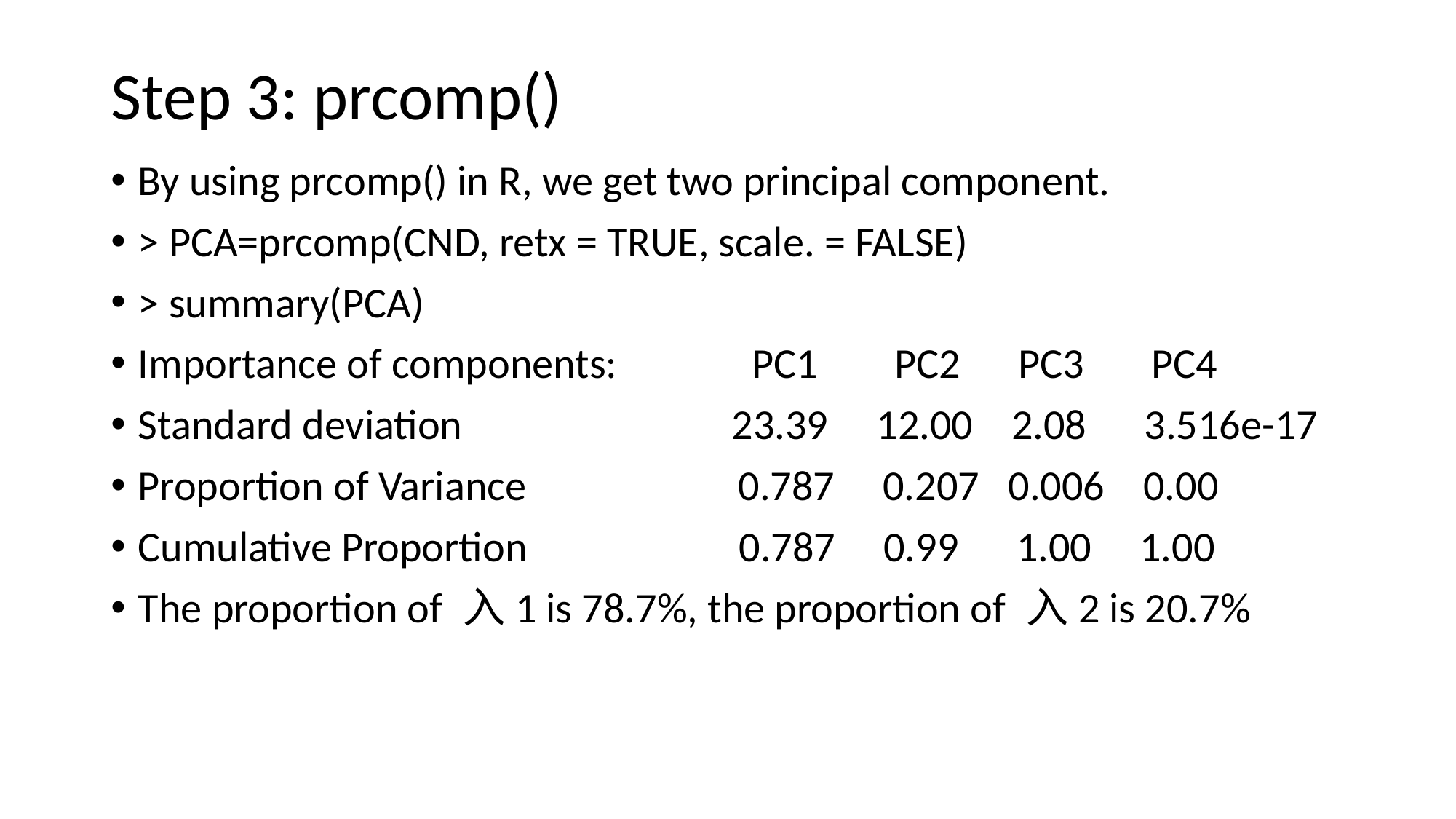

# Step 3: prcomp()
By using prcomp() in R, we get two principal component.
> PCA=prcomp(CND, retx = TRUE, scale. = FALSE)
> summary(PCA)
Importance of components:              PC1        PC2      PC3       PC4
Standard deviation                            23.39     12.00    2.08      3.516e-17
Proportion of Variance                      0.787     0.207   0.006    0.00
Cumulative Proportion                      0.787     0.99      1.00     1.00
The proportion of 入1 is 78.7%, the proportion of 入2 is 20.7%